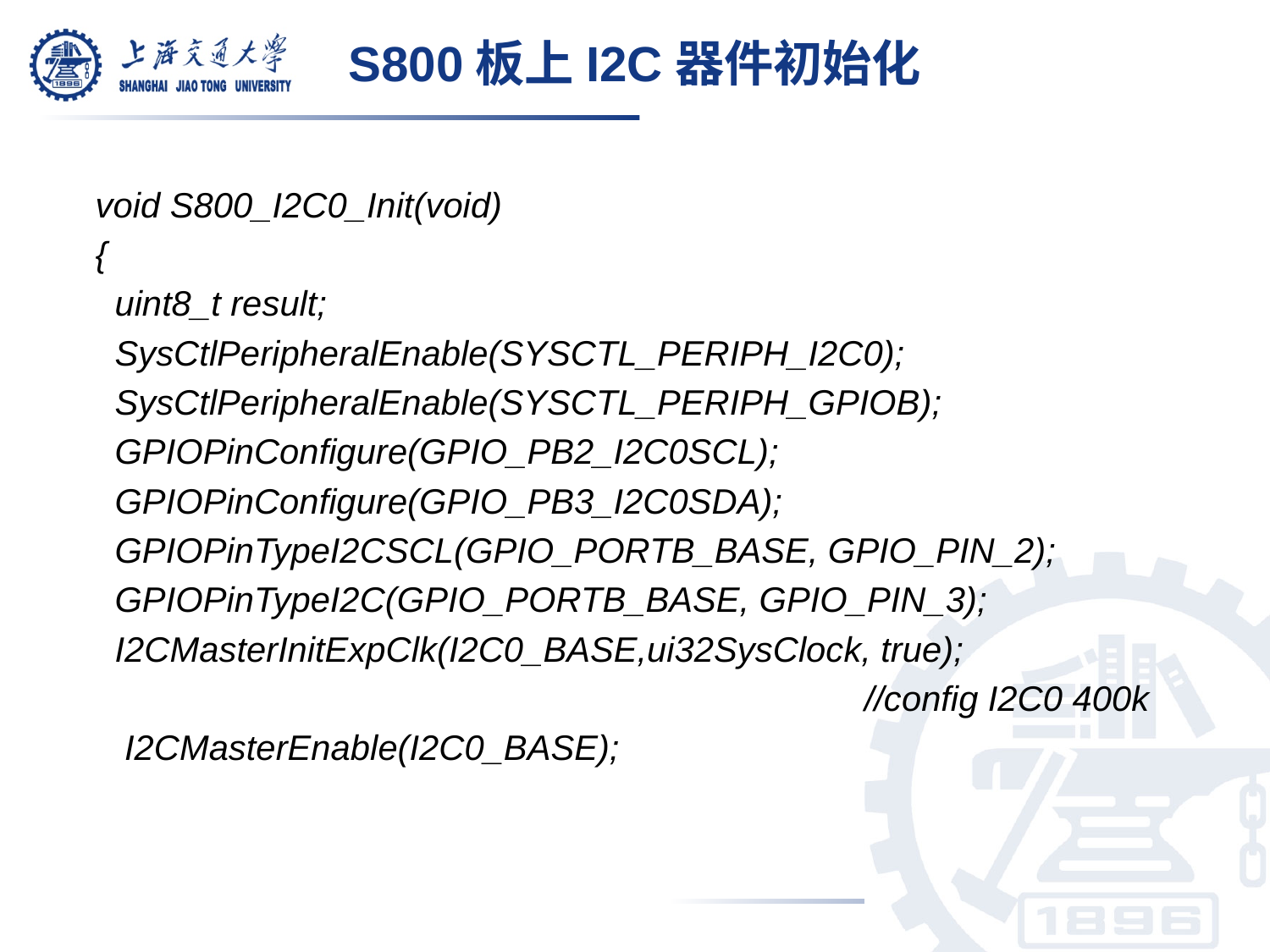

# S800板上I2C器件初始化
void S800_I2C0_Init(void)
{
  uint8_t result;
  SysCtlPeripheralEnable(SYSCTL_PERIPH_I2C0);
  SysCtlPeripheralEnable(SYSCTL_PERIPH_GPIOB);
  GPIOPinConfigure(GPIO_PB2_I2C0SCL);
  GPIOPinConfigure(GPIO_PB3_I2C0SDA);
  GPIOPinTypeI2CSCL(GPIO_PORTB_BASE, GPIO_PIN_2);
  GPIOPinTypeI2C(GPIO_PORTB_BASE, GPIO_PIN_3);
  I2CMasterInitExpClk(I2C0_BASE,ui32SysClock, true);
                                                                               //config I2C0 400k
   I2CMasterEnable(I2C0_BASE);